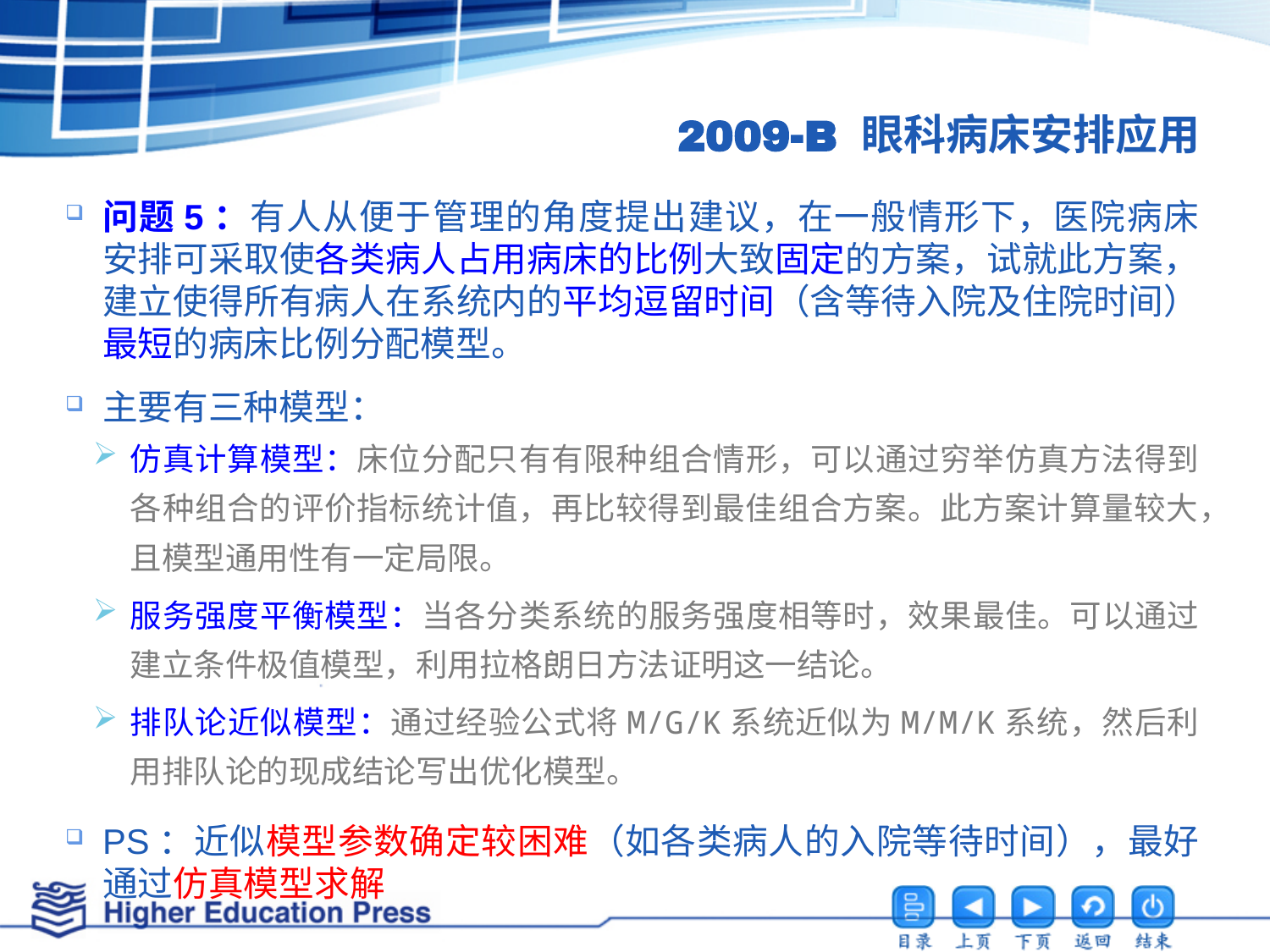

# 2009-B 眼科病床安排应用
问题5：有人从便于管理的角度提出建议，在一般情形下，医院病床安排可采取使各类病人占用病床的比例大致固定的方案，试就此方案，建立使得所有病人在系统内的平均逗留时间（含等待入院及住院时间）最短的病床比例分配模型。
主要有三种模型：
仿真计算模型：床位分配只有有限种组合情形，可以通过穷举仿真方法得到各种组合的评价指标统计值，再比较得到最佳组合方案。此方案计算量较大，且模型通用性有一定局限。
服务强度平衡模型：当各分类系统的服务强度相等时，效果最佳。可以通过建立条件极值模型，利用拉格朗日方法证明这一结论。
排队论近似模型：通过经验公式将M/G/K系统近似为M/M/K系统，然后利用排队论的现成结论写出优化模型。
PS：近似模型参数确定较困难（如各类病人的入院等待时间），最好通过仿真模型求解